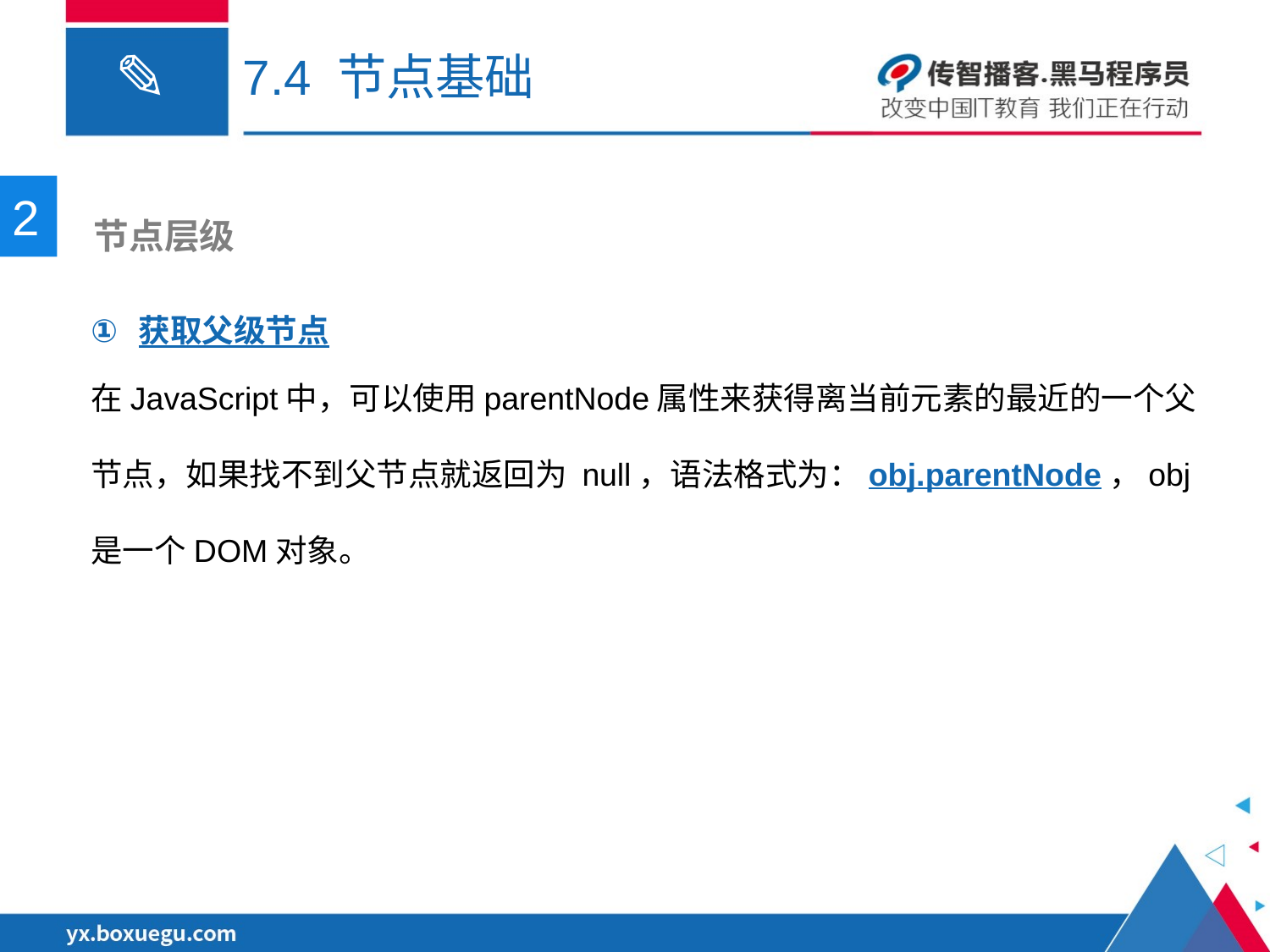

# 7.4 节点基础

2
  节点层级
获取父级节点
在JavaScript中，可以使用parentNode属性来获得离当前元素的最近的一个父节点，如果找不到父节点就返回为 null，语法格式为：obj.parentNode，obj是一个DOM对象。